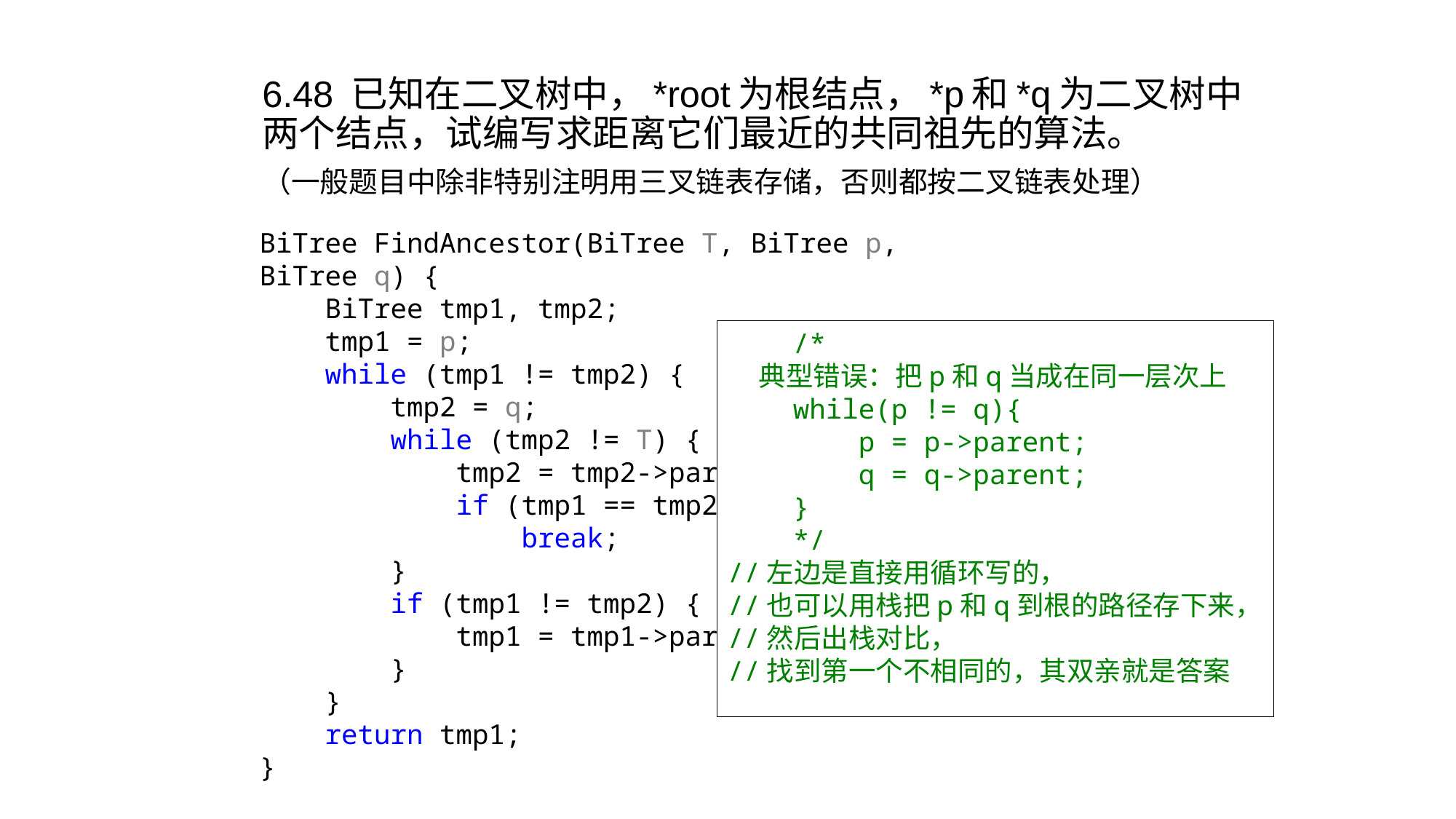

6.48 已知在二叉树中，*root为根结点，*p和*q为二叉树中两个结点，试编写求距离它们最近的共同祖先的算法。
（一般题目中除非特别注明用三叉链表存储，否则都按二叉链表处理）
BiTree FindAncestor(BiTree T, BiTree p, BiTree q) {
    BiTree tmp1, tmp2;
    tmp1 = p;
    while (tmp1 != tmp2) {
        tmp2 = q;
        while (tmp2 != T) {
            tmp2 = tmp2->parent;
            if (tmp1 == tmp2)
                break;
        }
        if (tmp1 != tmp2) {
            tmp1 = tmp1->parent;
        }
    }
    return tmp1;
}
    /*
    典型错误：把p和q当成在同一层次上
    while(p != q){
        p = p->parent;
        q = q->parent;
    }
    */
//左边是直接用循环写的，
//也可以用栈把p和q到根的路径存下来，
//然后出栈对比，
//找到第一个不相同的，其双亲就是答案